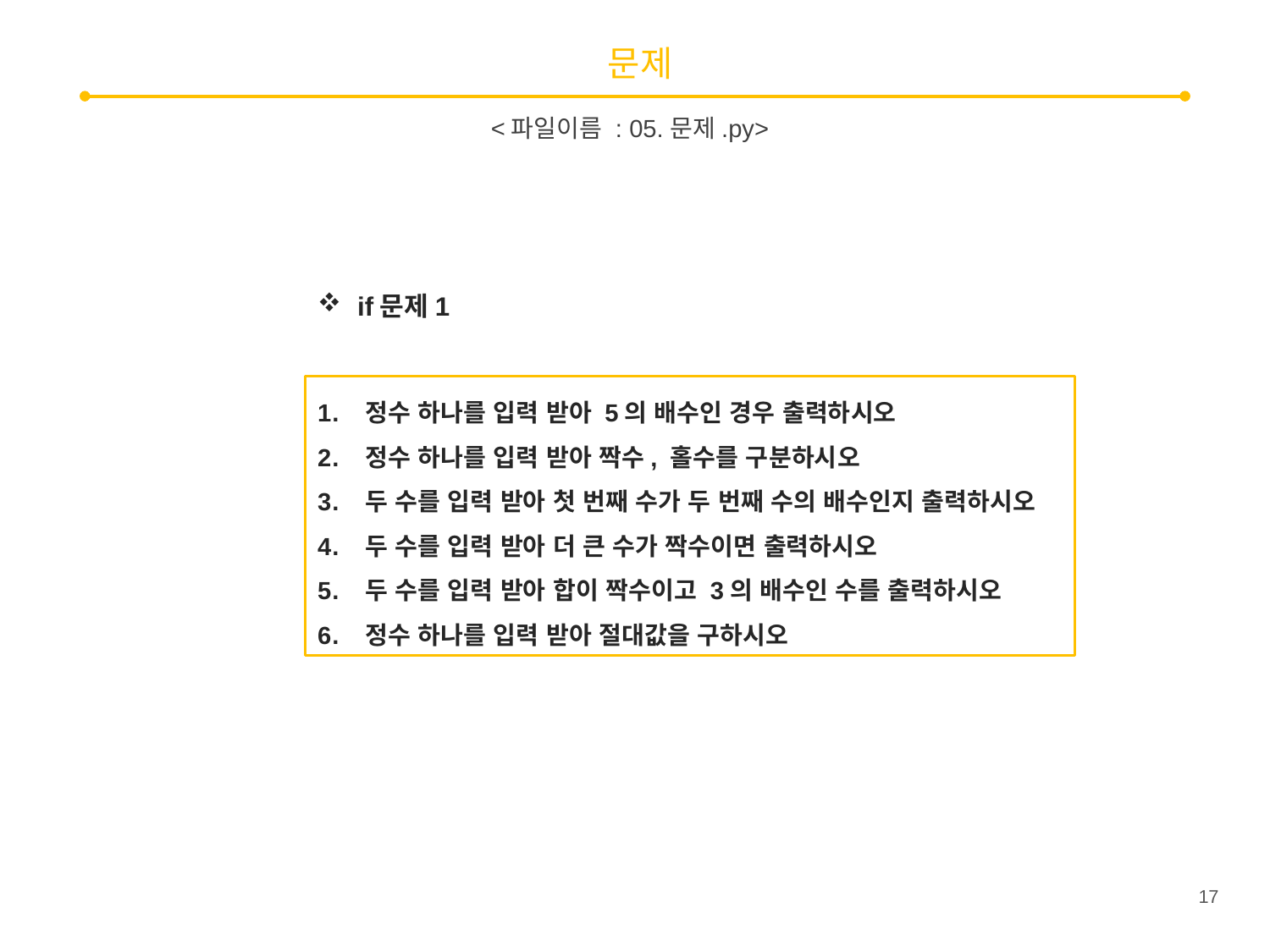

# 문제
<파일이름 : 05.문제.py>
if문제1
정수 하나를 입력 받아 5의 배수인 경우 출력하시오
정수 하나를 입력 받아 짝수, 홀수를 구분하시오
두 수를 입력 받아 첫 번째 수가 두 번째 수의 배수인지 출력하시오
두 수를 입력 받아 더 큰 수가 짝수이면 출력하시오
두 수를 입력 받아 합이 짝수이고 3의 배수인 수를 출력하시오
정수 하나를 입력 받아 절대값을 구하시오